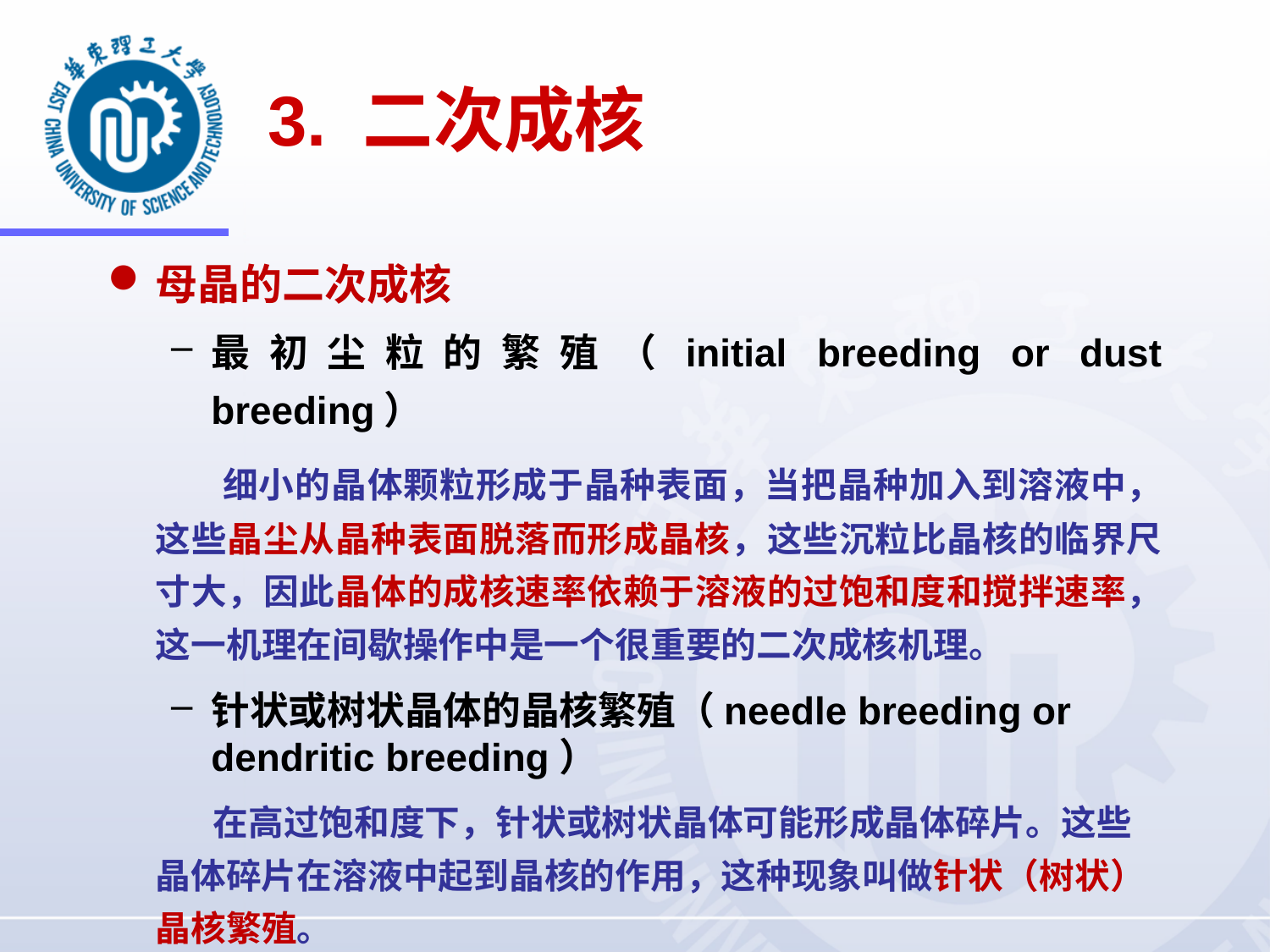

# 3. 二次成核
母晶的二次成核
最初尘粒的繁殖（initial breeding or dust breeding）
          细小的晶体颗粒形成于晶种表面，当把晶种加入到溶液中，这些晶尘从晶种表面脱落而形成晶核，这些沉粒比晶核的临界尺寸大，因此晶体的成核速率依赖于溶液的过饱和度和搅拌速率，这一机理在间歇操作中是一个很重要的二次成核机理。
针状或树状晶体的晶核繁殖（needle breeding or dendritic breeding）
            在高过饱和度下，针状或树状晶体可能形成晶体碎片。这些晶体碎片在溶液中起到晶核的作用，这种现象叫做针状（树状）晶核繁殖。